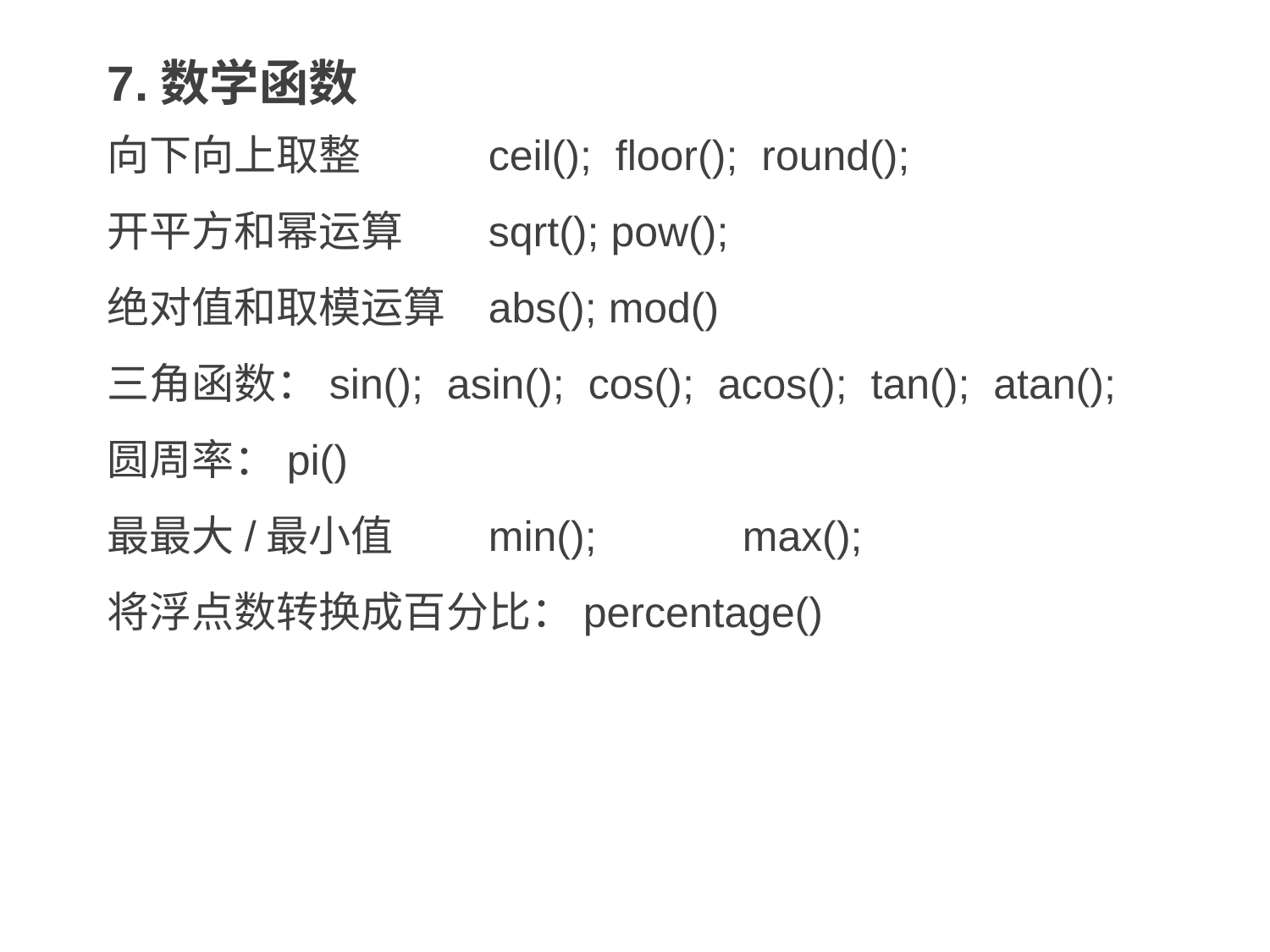

7.数学函数

向下向上取整	ceil();  floor();  round();
开平方和幂运算  	sqrt(); pow();
绝对值和取模运算  	abs(); mod()
三角函数：sin();  asin();  cos();  acos();  tan();  atan();
圆周率：pi()
最最大/最小值	min();		max();
将浮点数转换成百分比：percentage()